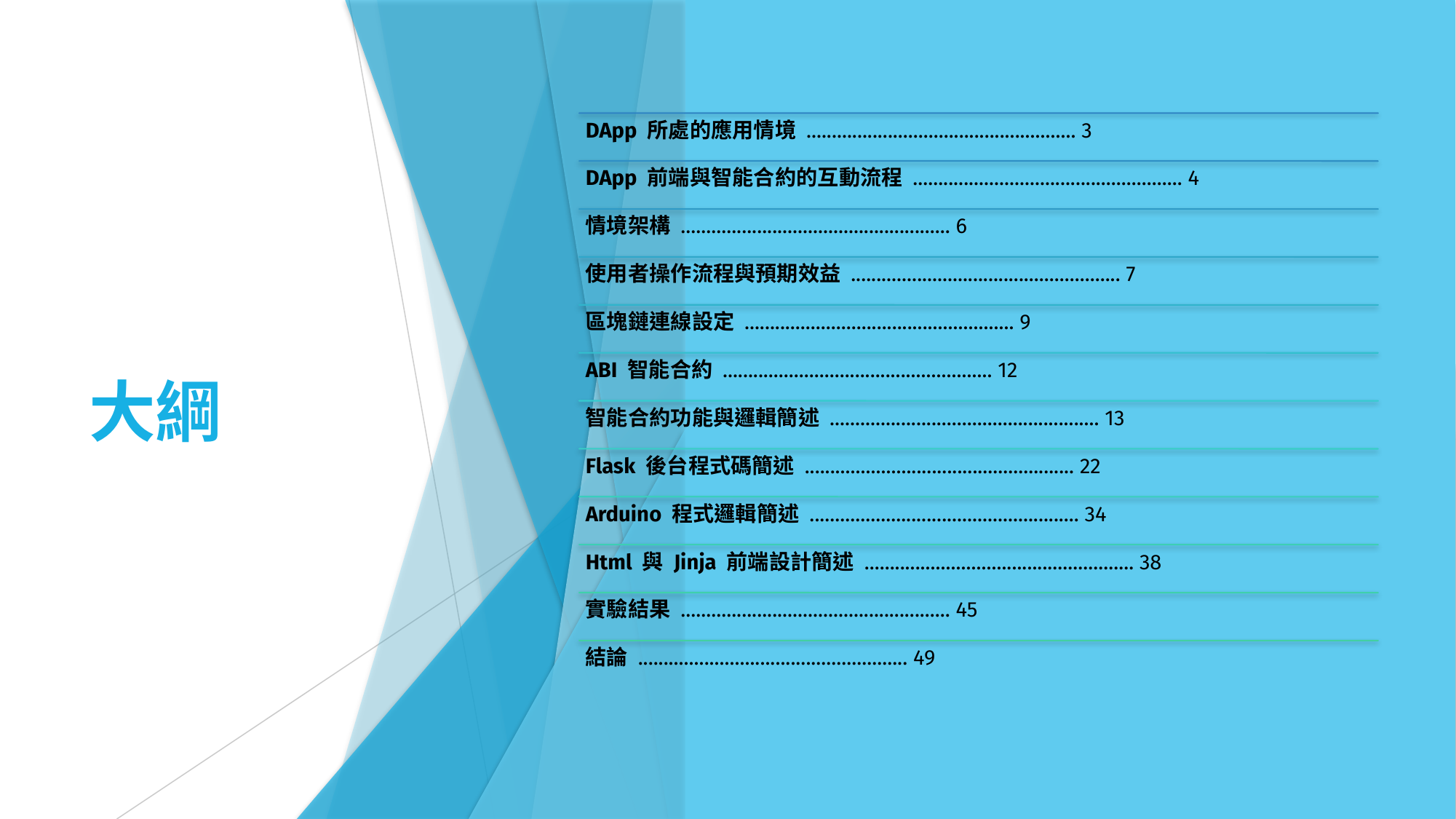

DApp 所處的應用情境 ..................................................... 3
DApp 前端與智能合約的互動流程 ..................................................... 4
情境架構 ..................................................... 6
使用者操作流程與預期效益 ..................................................... 7
區塊鏈連線設定 ..................................................... 9
ABI 智能合約 ..................................................... 12
智能合約功能與邏輯簡述 ..................................................... 13
Flask 後台程式碼簡述 ..................................................... 22
Arduino 程式邏輯簡述 ..................................................... 34
Html 與 Jinja 前端設計簡述 ..................................................... 38
實驗結果 ..................................................... 45
結論 ..................................................... 49
# 大綱